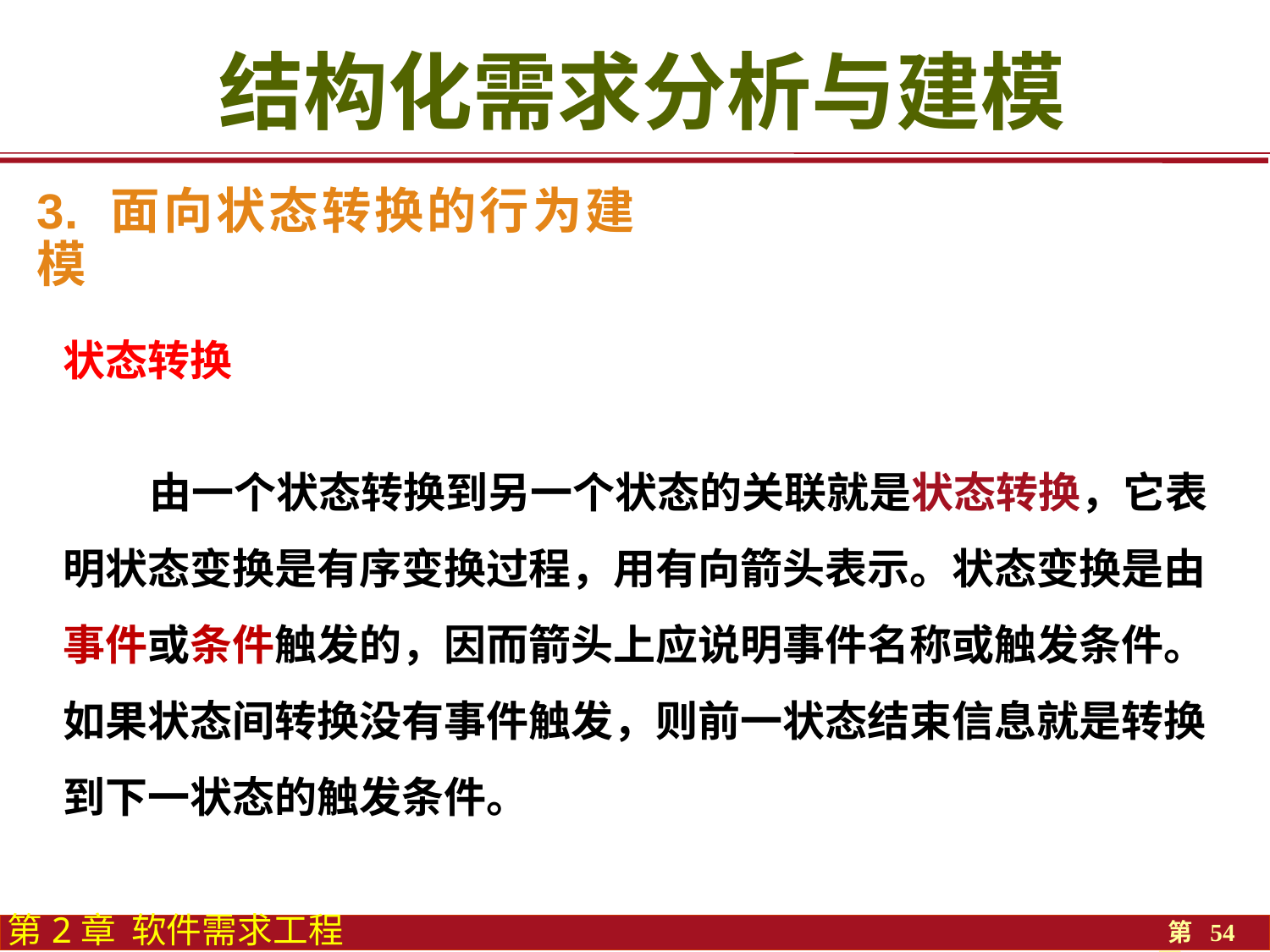

结构化需求分析与建模
3. 面向状态转换的行为建模
状态转换

        由一个状态转换到另一个状态的关联就是状态转换，它表明状态变换是有序变换过程，用有向箭头表示。状态变换是由事件或条件触发的，因而箭头上应说明事件名称或触发条件。如果状态间转换没有事件触发，则前一状态结束信息就是转换到下一状态的触发条件。